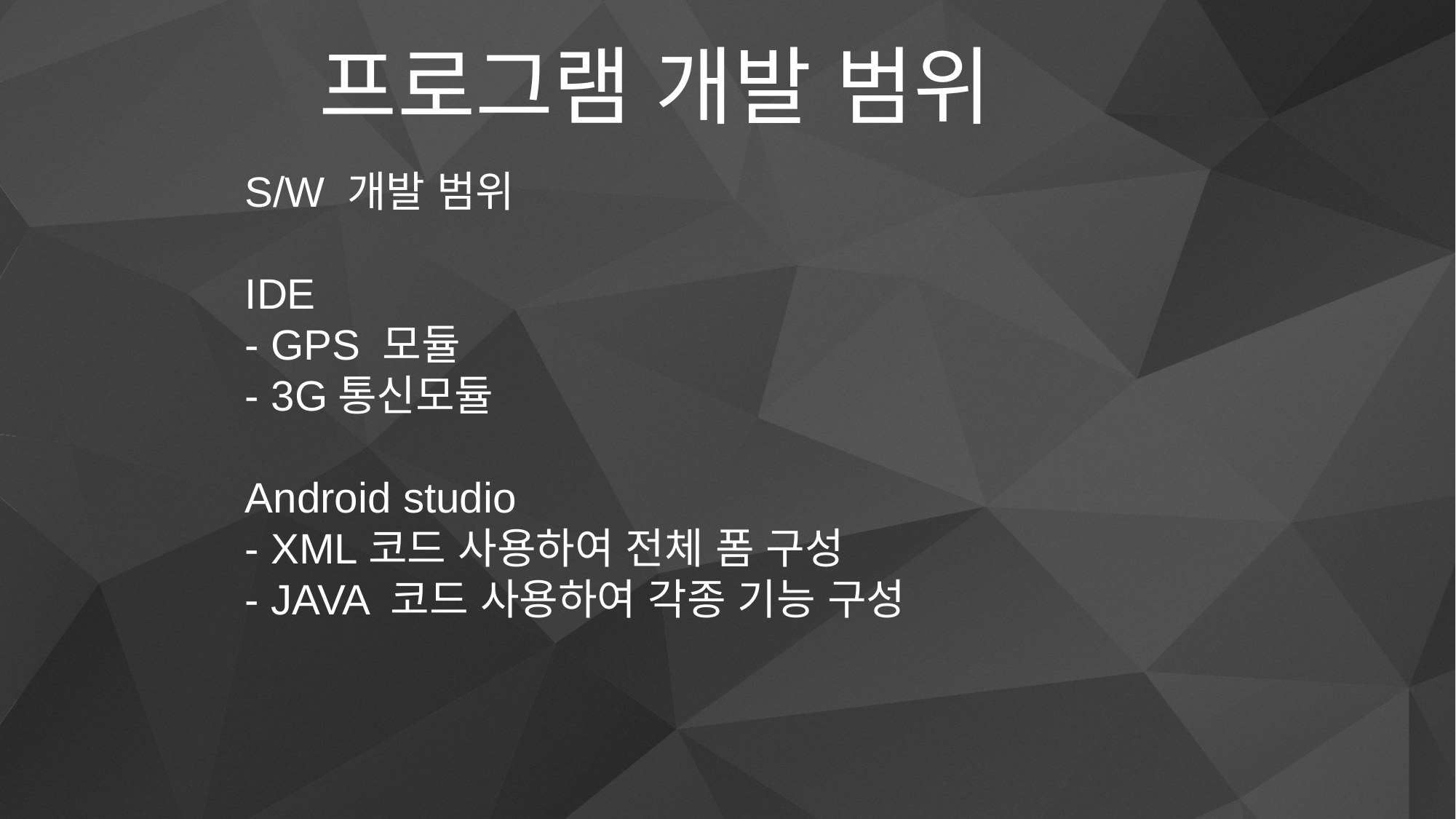

# 프로그램 개발 범위
S/W 개발 범위

IDE
- GPS 모듈
- 3G통신모듈

Android studio
- XML코드 사용하여 전체 폼 구성
- JAVA 코드 사용하여 각종 기능 구성